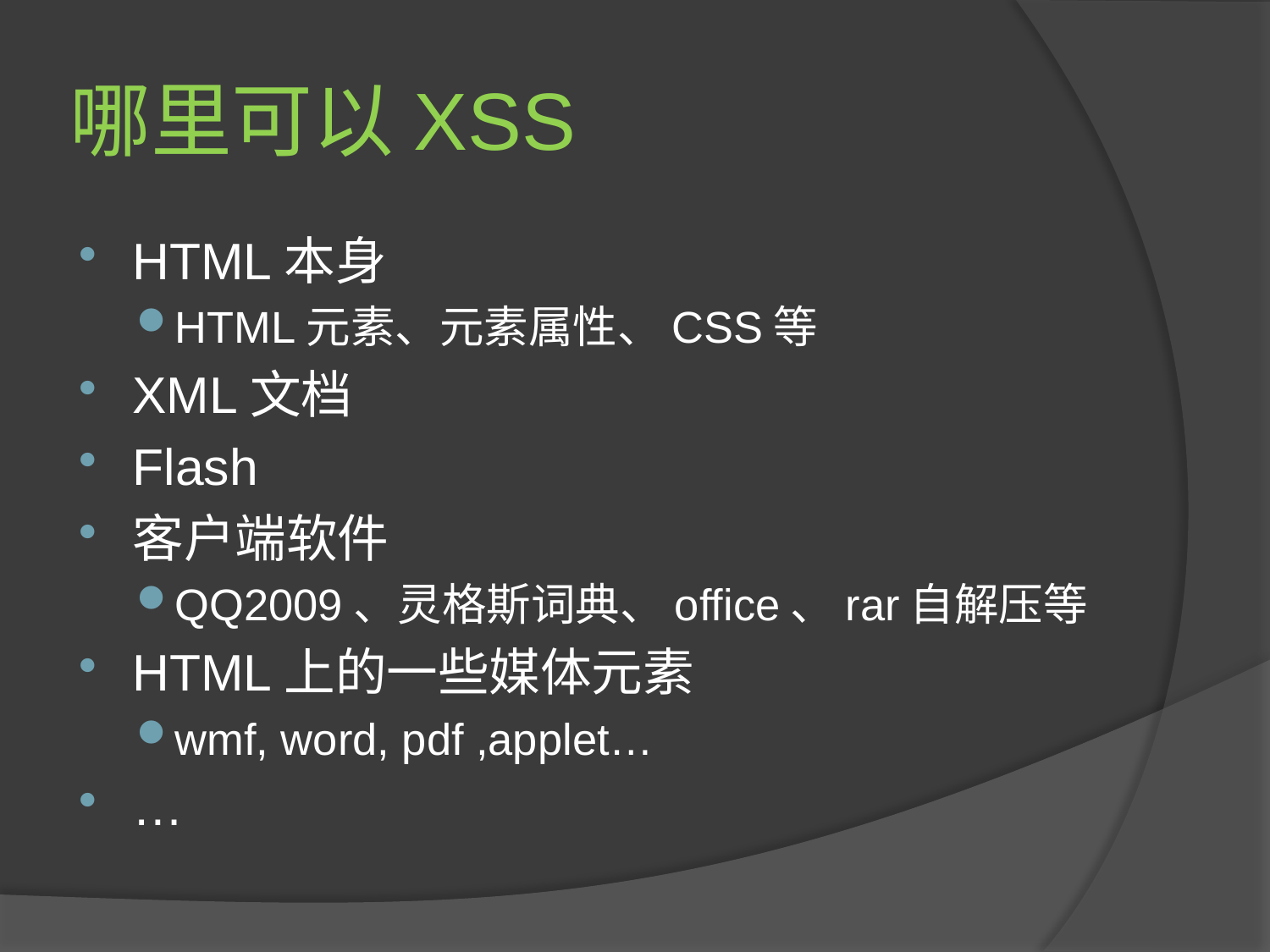

# 哪里可以XSS
HTML本身
HTML元素、元素属性、CSS等
XML文档
Flash
客户端软件
QQ2009、灵格斯词典、office、rar自解压等
HTML上的一些媒体元素
wmf, word, pdf ,applet…
…